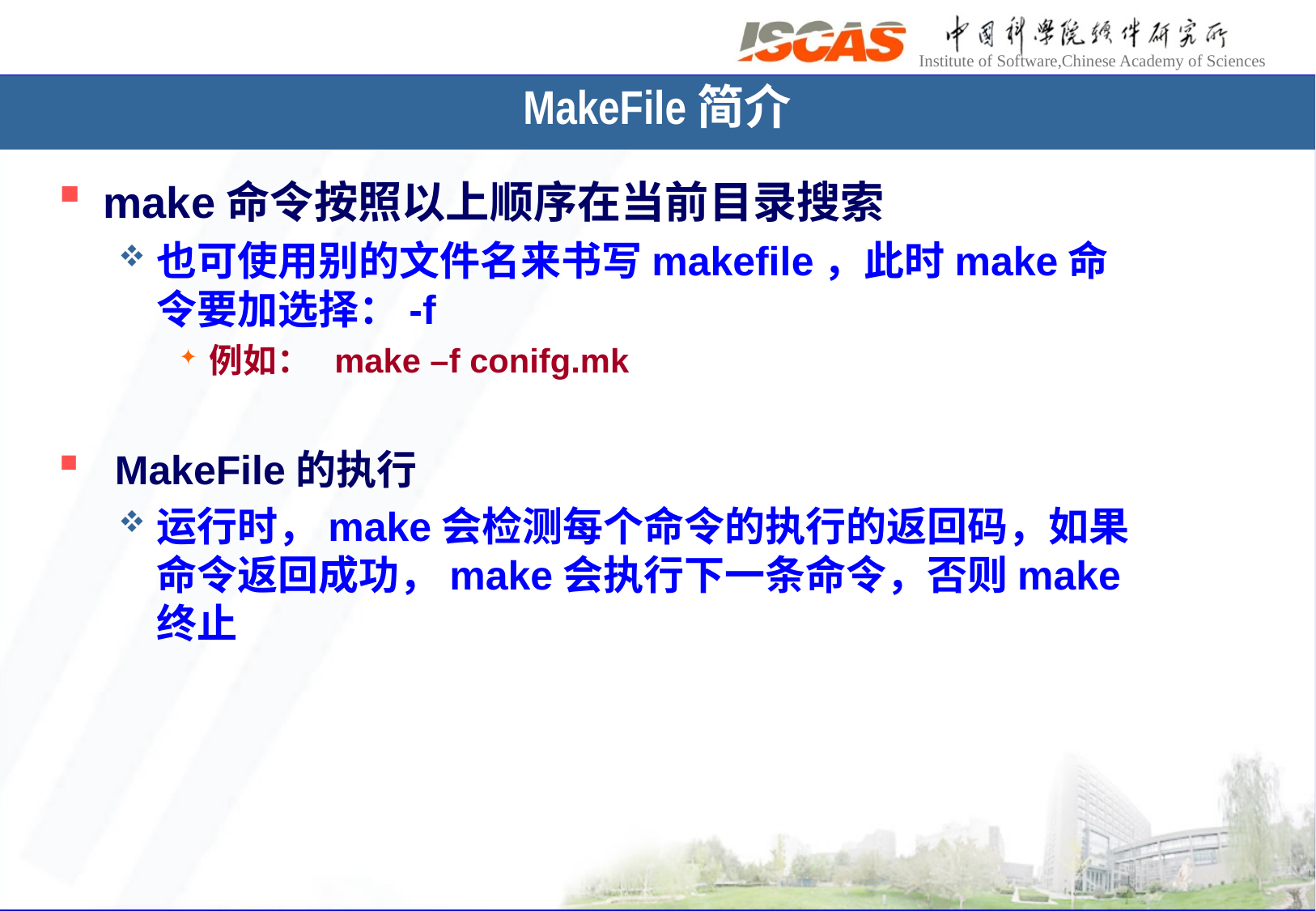

MakeFile简介

make命令按照以上顺序在当前目录搜索
也可使用别的文件名来书写makefile，此时make命令要加选择：-f
例如：  make –f conifg.mk

 MakeFile的执行
运行时，make会检测每个命令的执行的返回码，如果命令返回成功，make会执行下一条命令，否则make终止